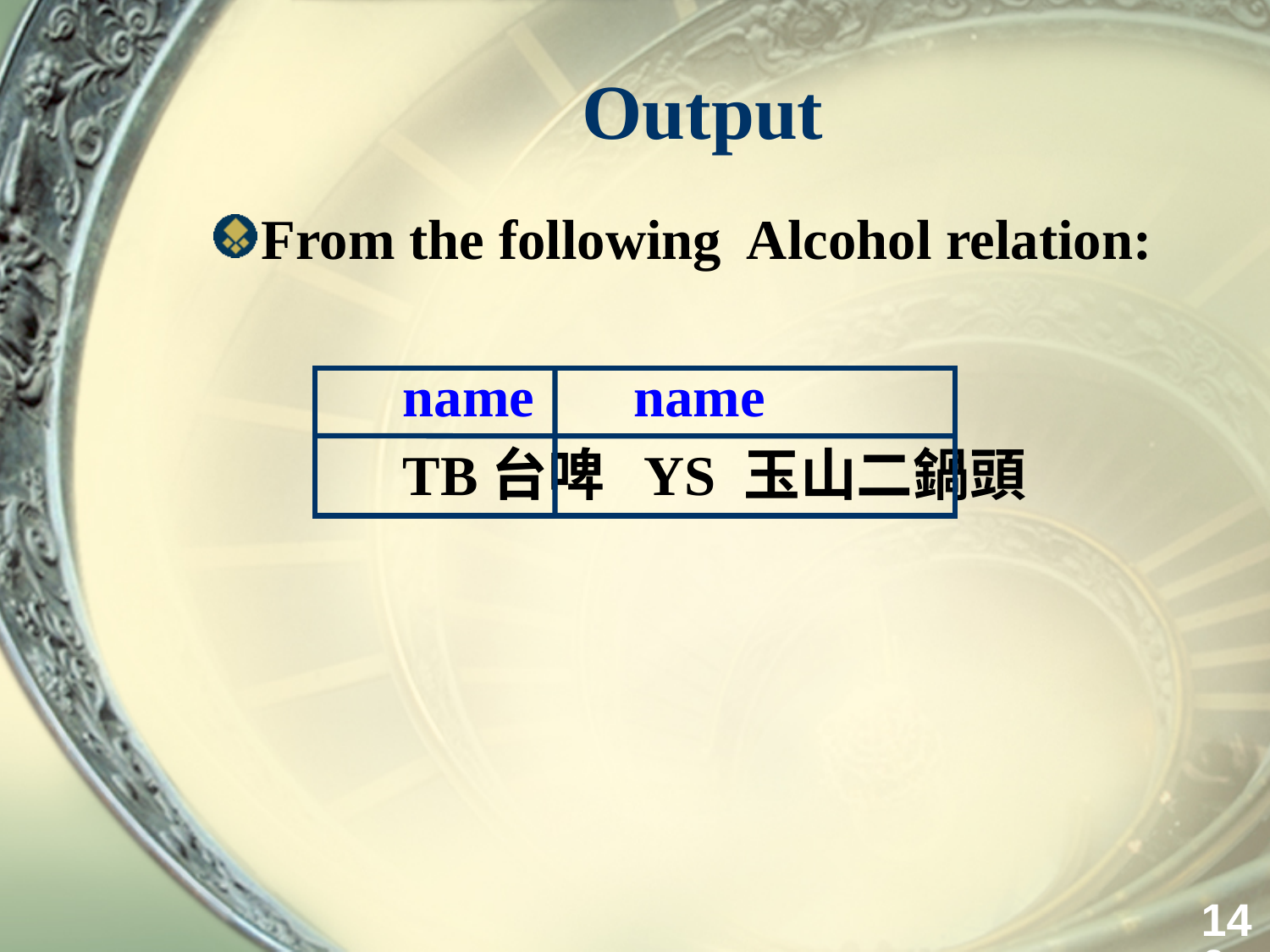

# Output
From the following  Alcohol relation:

		 name       name
		 TB台啤  YS 玉山二鍋頭

140